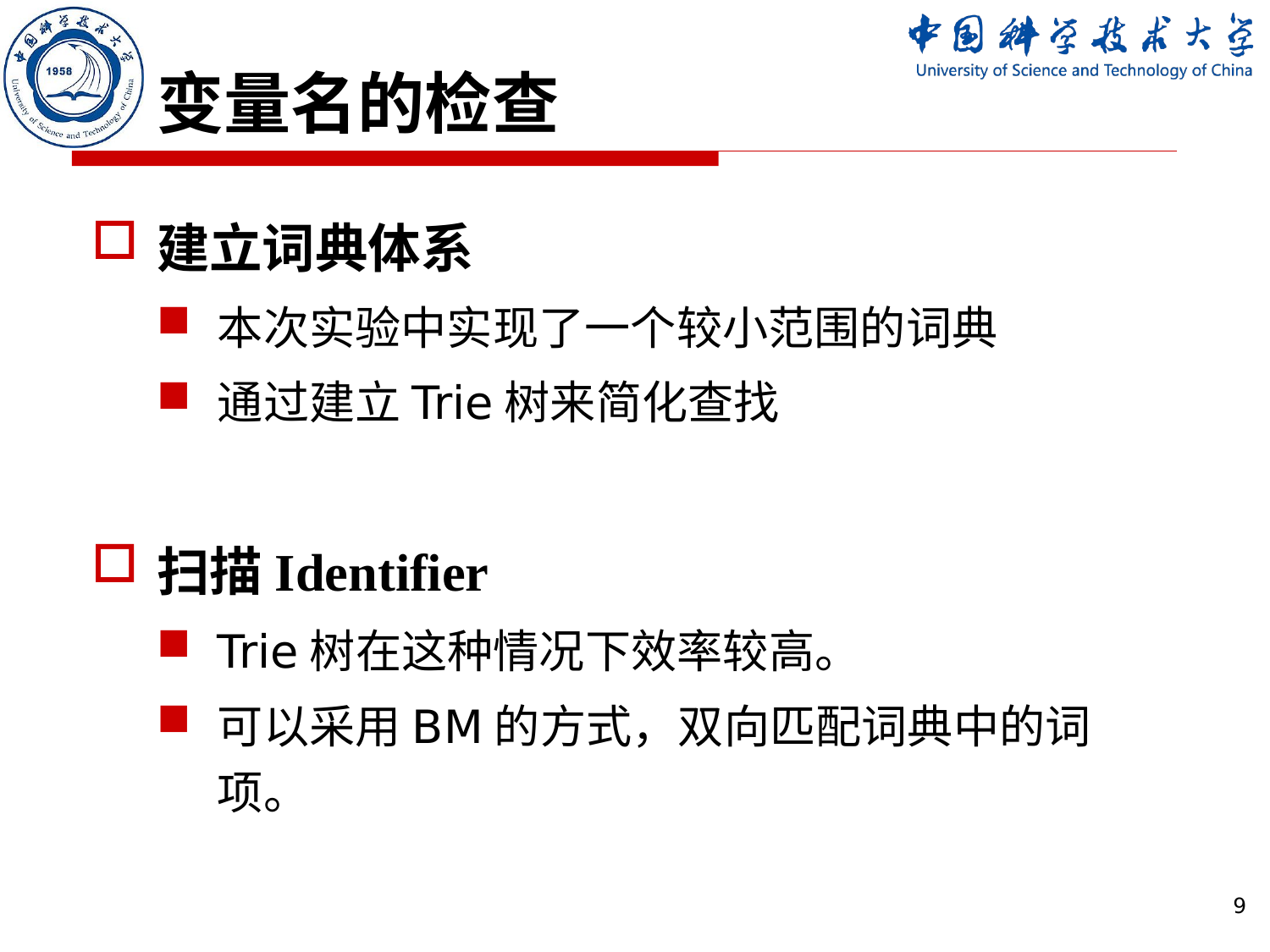

# 变量名的检查
建立词典体系
本次实验中实现了一个较小范围的词典
通过建立Trie树来简化查找

扫描Identifier
Trie树在这种情况下效率较高。
可以采用BM的方式，双向匹配词典中的词项。

9